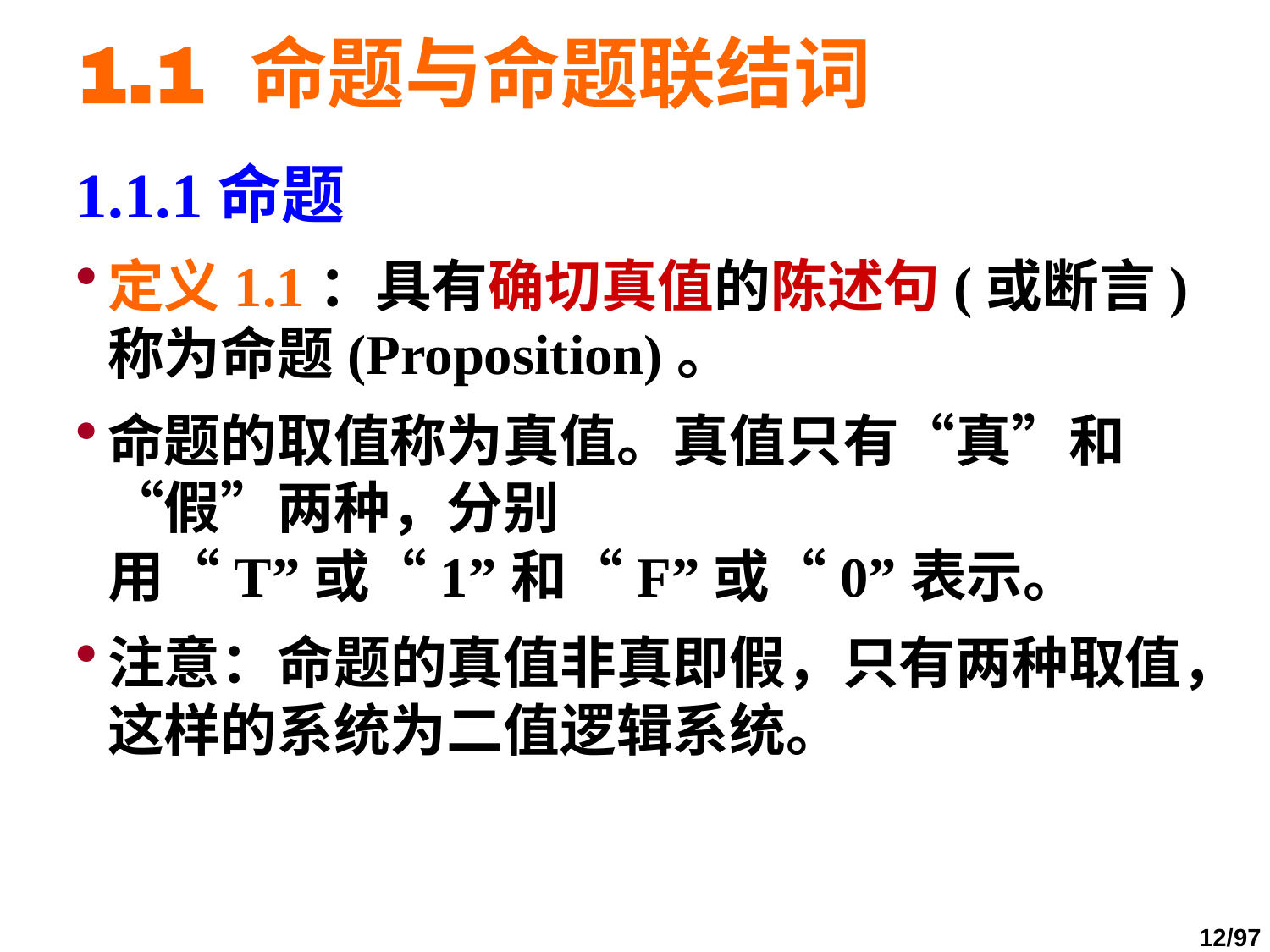

1.1 命题与命题联结词
1.1.1命题
定义1.1：具有确切真值的陈述句(或断言)称为命题(Proposition)。
命题的取值称为真值。真值只有“真”和“假”两种，分别用“T”或“1”和“F”或“0”表示。
注意：命题的真值非真即假，只有两种取值，这样的系统为二值逻辑系统。